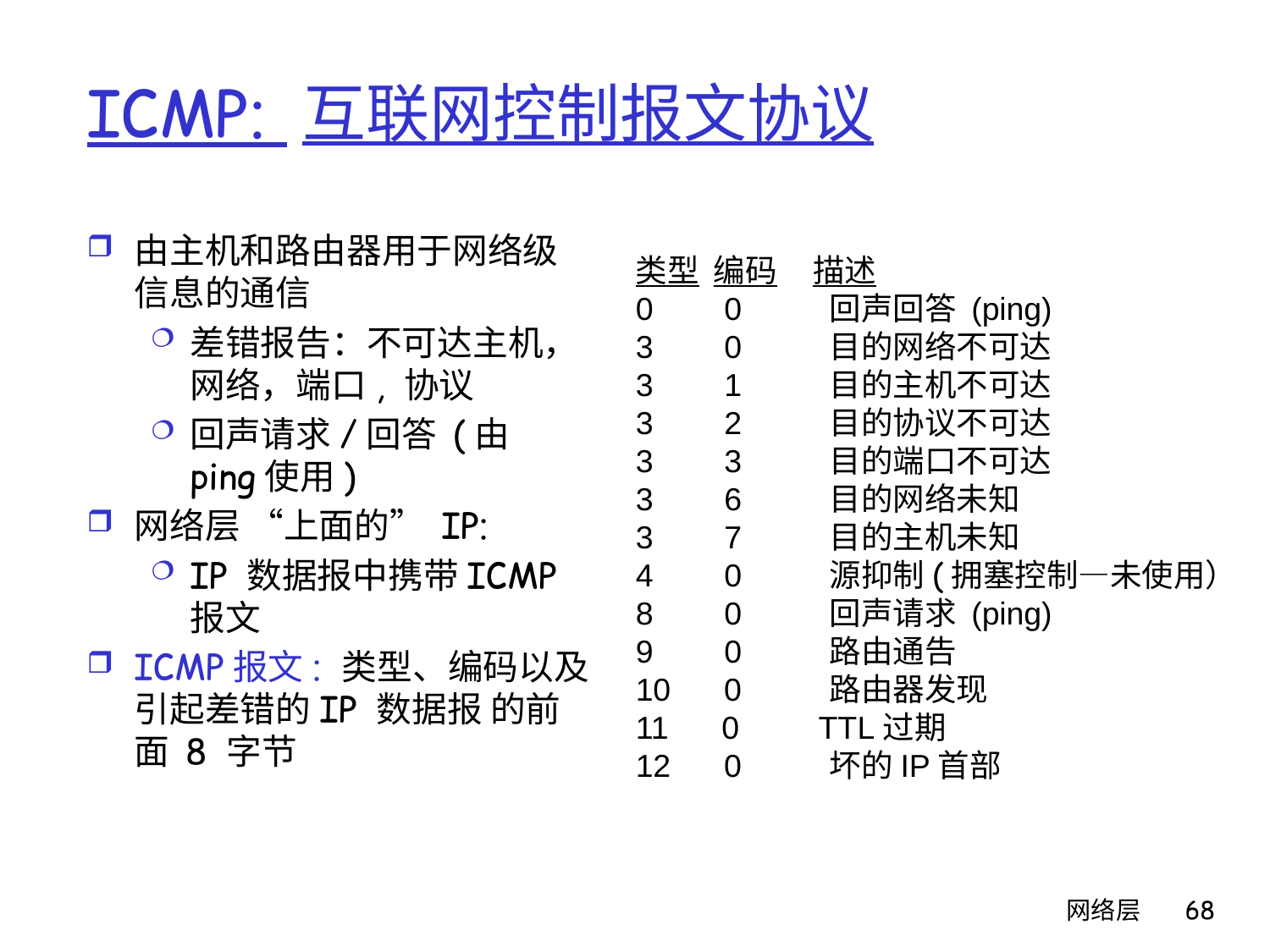

# ICMP: 互联网控制报文协议
由主机和路由器用于网络级信息的通信
差错报告：不可达主机，网络，端口, 协议
回声请求/回答 (由 ping使用)
网络层 “上面的” IP:
IP 数据报中携带ICMP 报文
ICMP报文: 类型、编码以及引起差错的IP 数据报 的前面 8 字节
类型  编码     描述
0        0         回声回答 (ping)
3        0         目的网络不可达
3        1         目的主机不可达
3        2         目的协议不可达
3        3         目的端口不可达
3        6         目的网络未知
3        7         目的主机未知
4        0         源抑制(拥塞控制—未使用）
8        0         回声请求 (ping)
9        0         路由通告
10      0         路由器发现
11      0         TTL过期
12      0         坏的IP首部

网络层
68